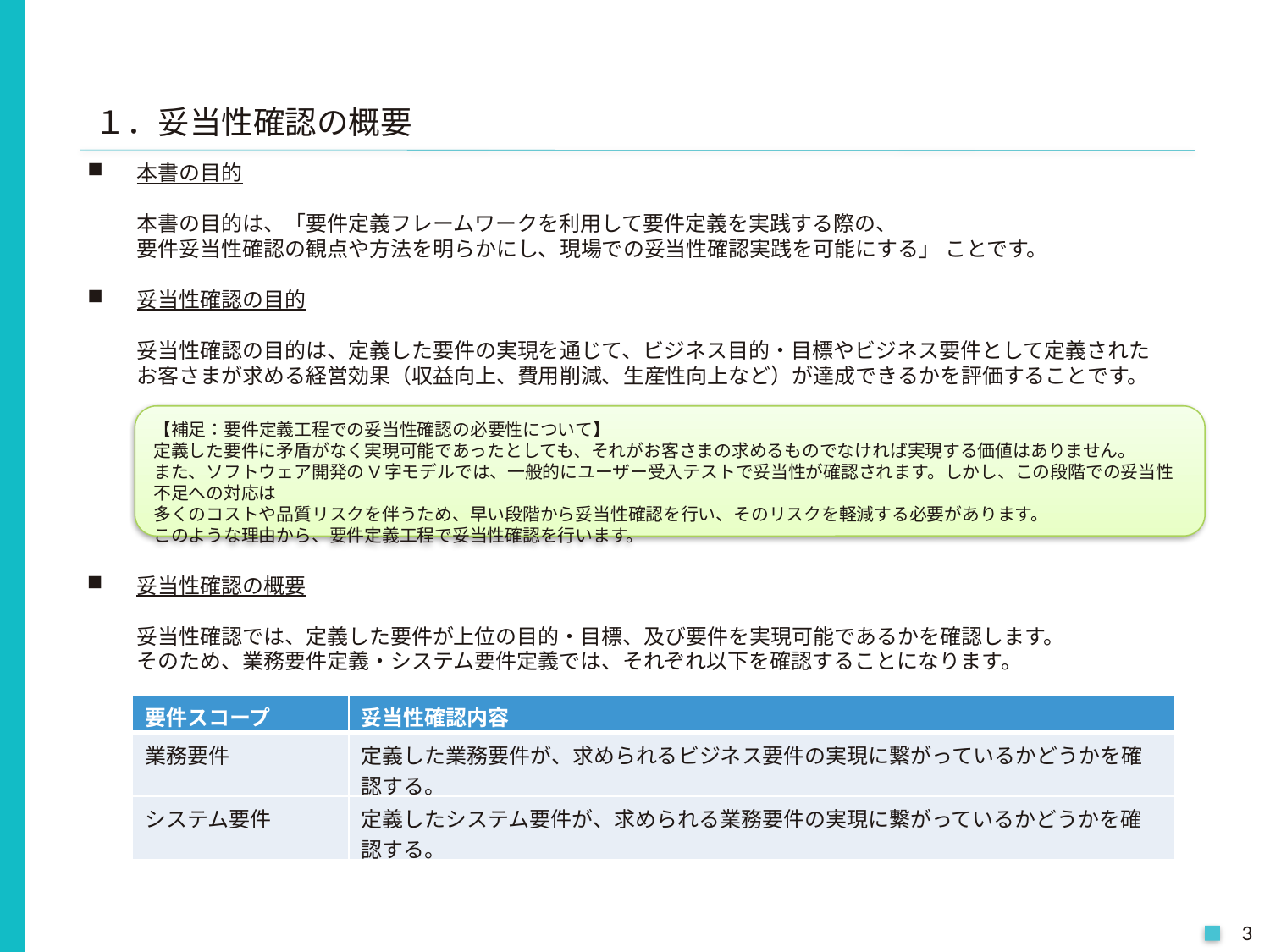

１．妥当性確認の概要
本書の目的
本書の目的は、「要件定義フレームワークを利用して要件定義を実践する際の、
要件妥当性確認の観点や方法を明らかにし、現場での妥当性確認実践を可能にする」 ことです。

妥当性確認の目的
妥当性確認の目的は、定義した要件の実現を通じて、ビジネス目的・目標やビジネス要件として定義された
お客さまが求める経営効果（収益向上、費用削減、生産性向上など）が達成できるかを評価することです。
【補足：要件定義工程での妥当性確認の必要性について】
定義した要件に矛盾がなく実現可能であったとしても、それがお客さまの求めるものでなければ実現する価値はありません。
また、ソフトウェア開発のV字モデルでは、一般的にユーザー受入テストで妥当性が確認されます。しかし、この段階での妥当性不足への対応は
多くのコストや品質リスクを伴うため、早い段階から妥当性確認を行い、そのリスクを軽減する必要があります。
このような理由から、要件定義工程で妥当性確認を行います。
妥当性確認の概要
妥当性確認では、定義した要件が上位の目的・目標、及び要件を実現可能であるかを確認します。
そのため、業務要件定義・システム要件定義では、それぞれ以下を確認することになります。
| 要件スコープ | 妥当性確認内容 |
| --- | --- |
| 業務要件 | 定義した業務要件が、求められるビジネス要件の実現に繋がっているかどうかを確認する。 |
| システム要件 | 定義したシステム要件が、求められる業務要件の実現に繋がっているかどうかを確認する。 |
表１－１．要件スコープ毎の妥当性確認内容
3